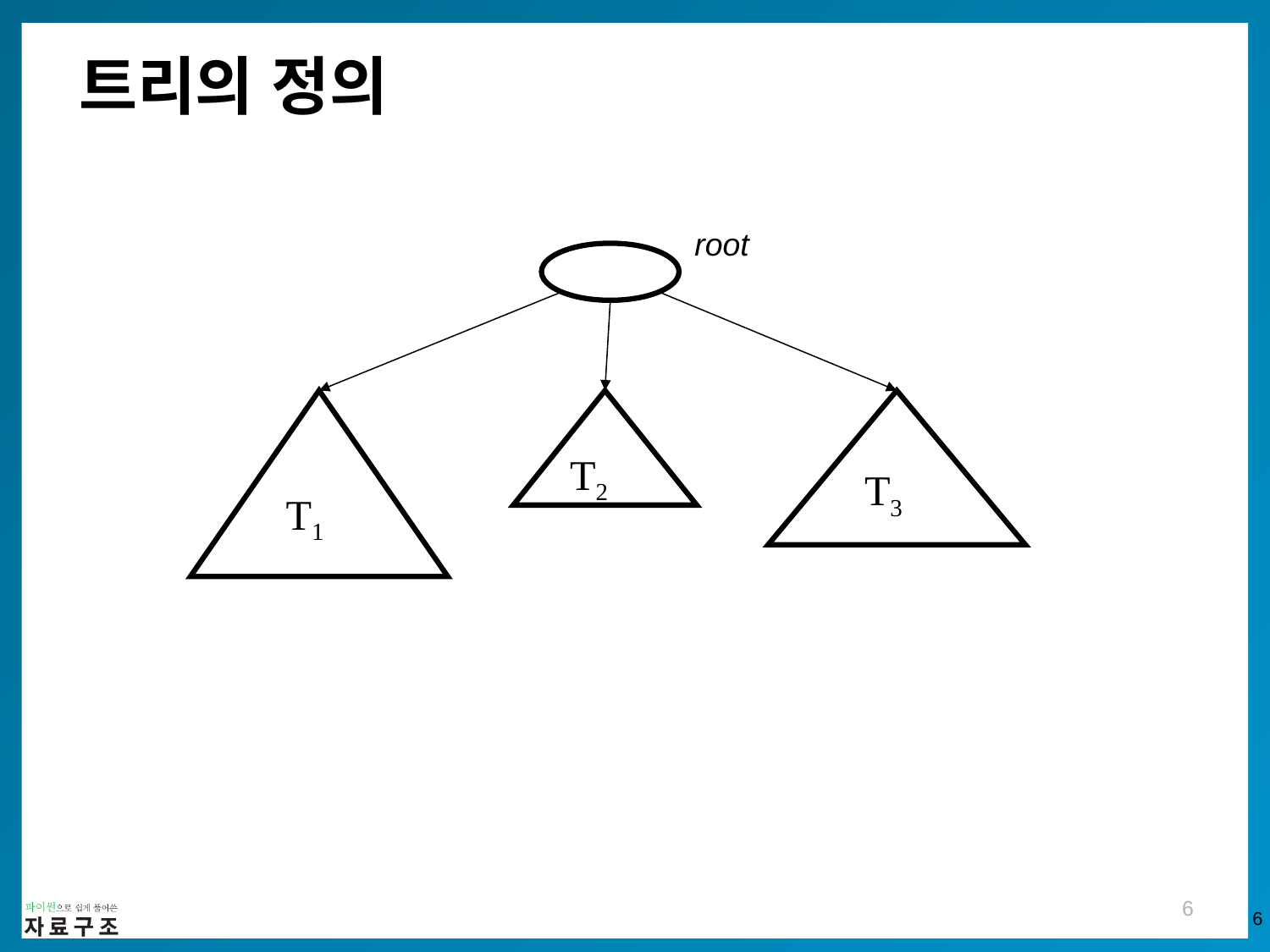

트리의 정의
root

T2
T3
T1
6